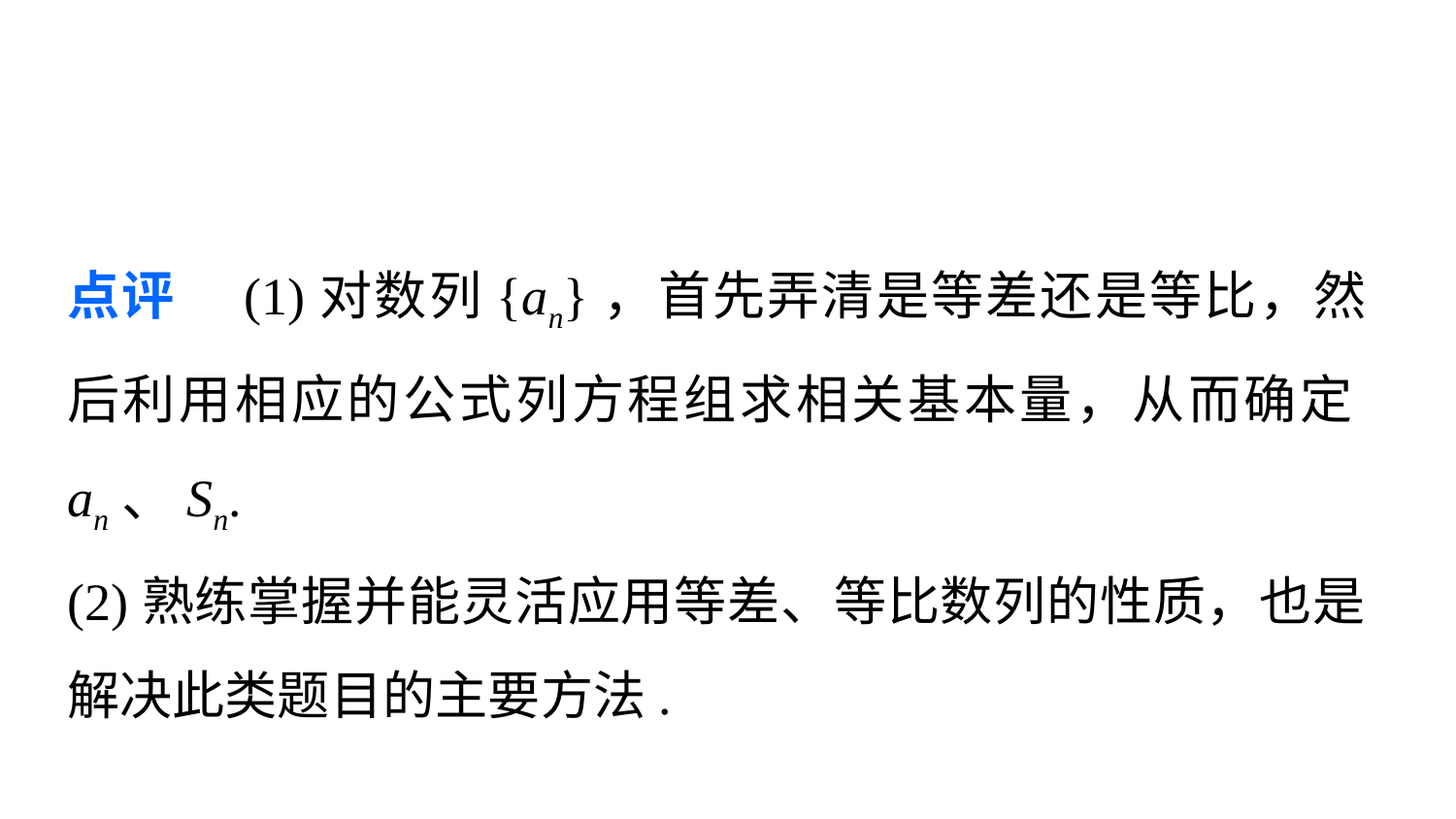

点评　(1)对数列{an}，首先弄清是等差还是等比，然后利用相应的公式列方程组求相关基本量，从而确定an、Sn.
(2)熟练掌握并能灵活应用等差、等比数列的性质，也是解决此类题目的主要方法.